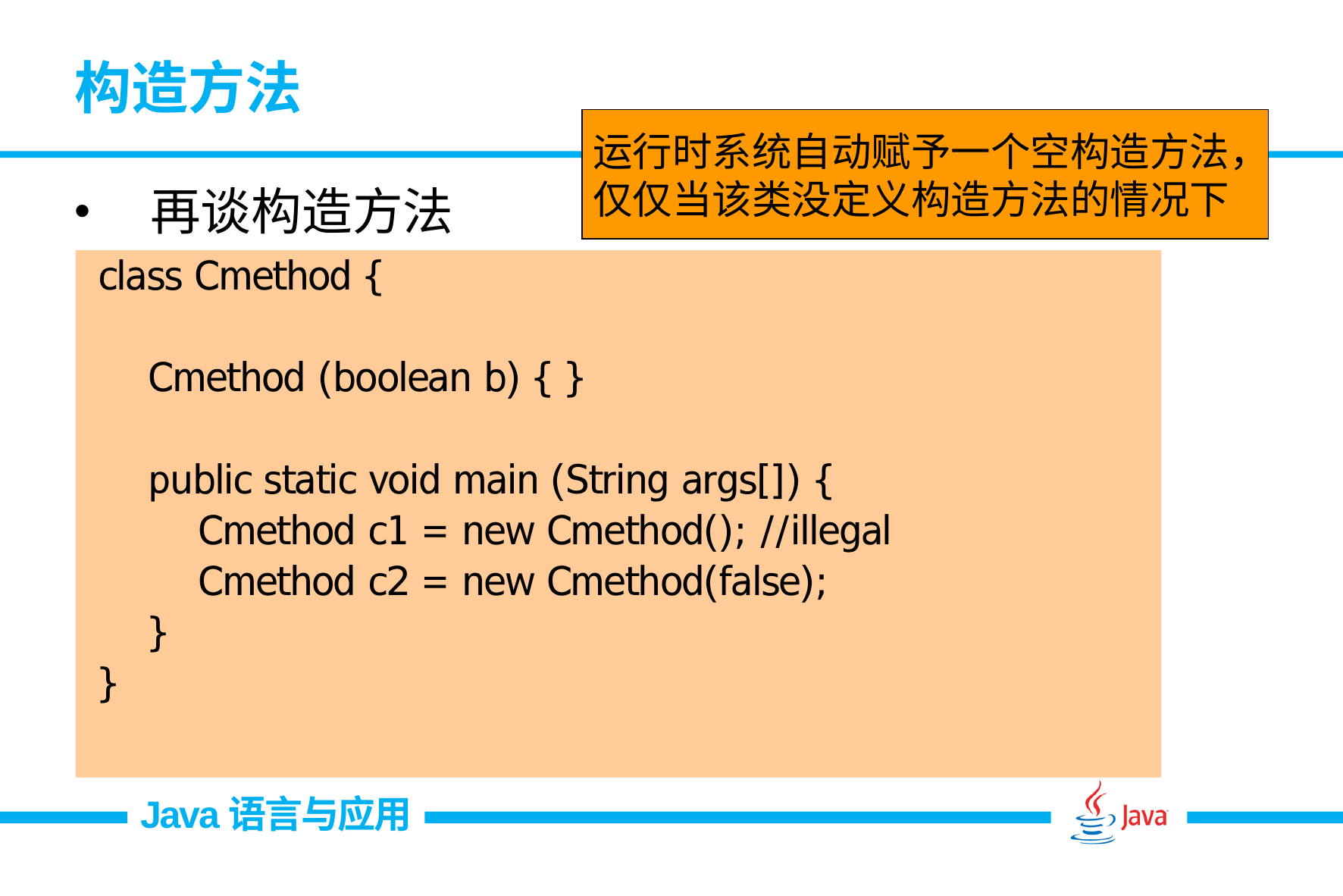

# 构造方法
运行时系统自动赋予一个空构造方法，
仅仅当该类没定义构造方法的情况下
再谈构造方法
 class Cmethod {

     Cmethod (boolean b) { }

     public static void main (String args[]) {
         Cmethod c1 = new Cmethod(); //illegal
         Cmethod c2 = new Cmethod(false);
     }
 }
54